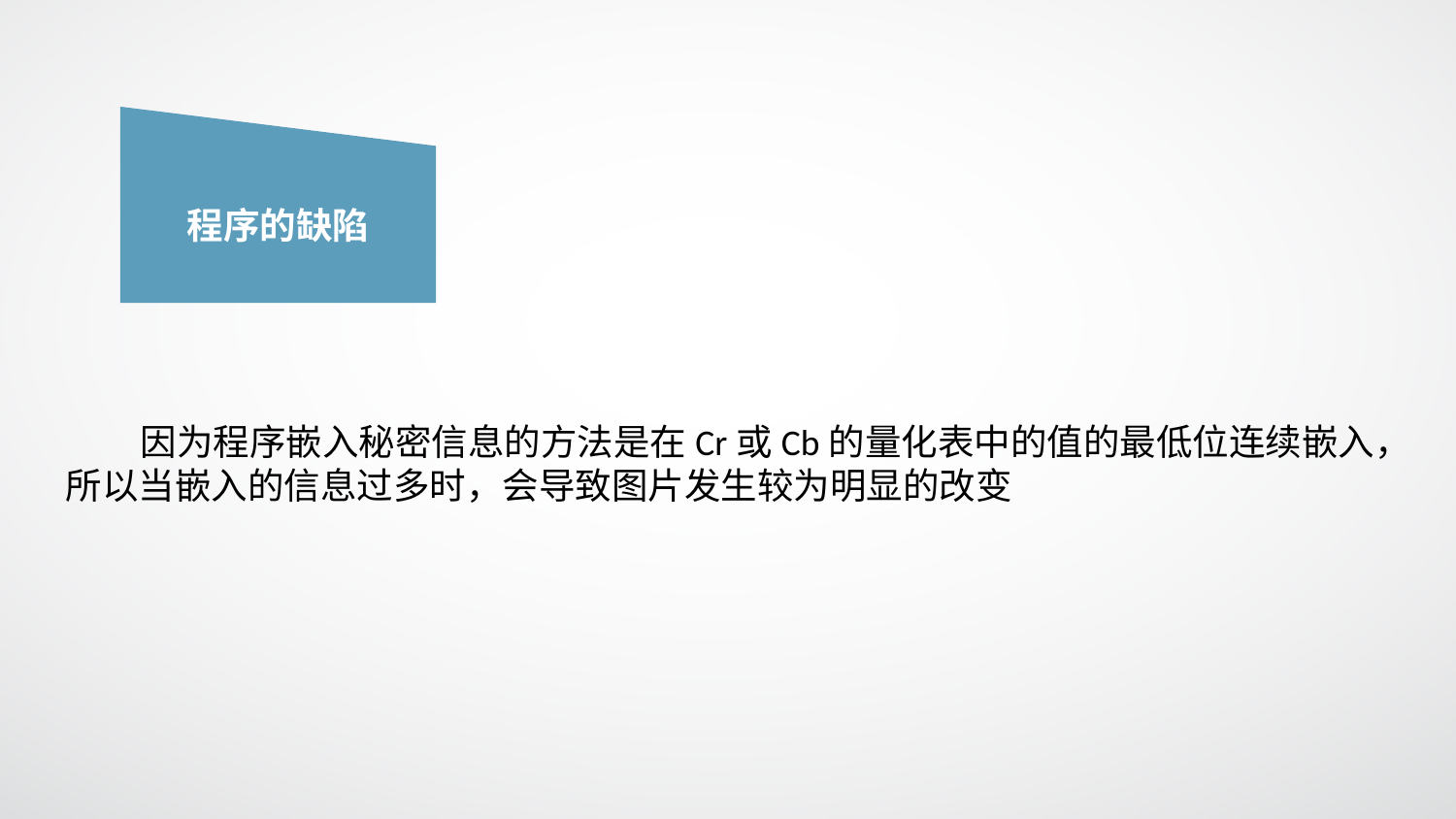

程序的缺陷
标题文本预设
此部分内容作为文字排版占位显示
（建议使用主题字体）
        因为程序嵌入秘密信息的方法是在Cr或Cb的量化表中的值的最低位连续嵌入，
所以当嵌入的信息过多时，会导致图片发生较为明显的改变